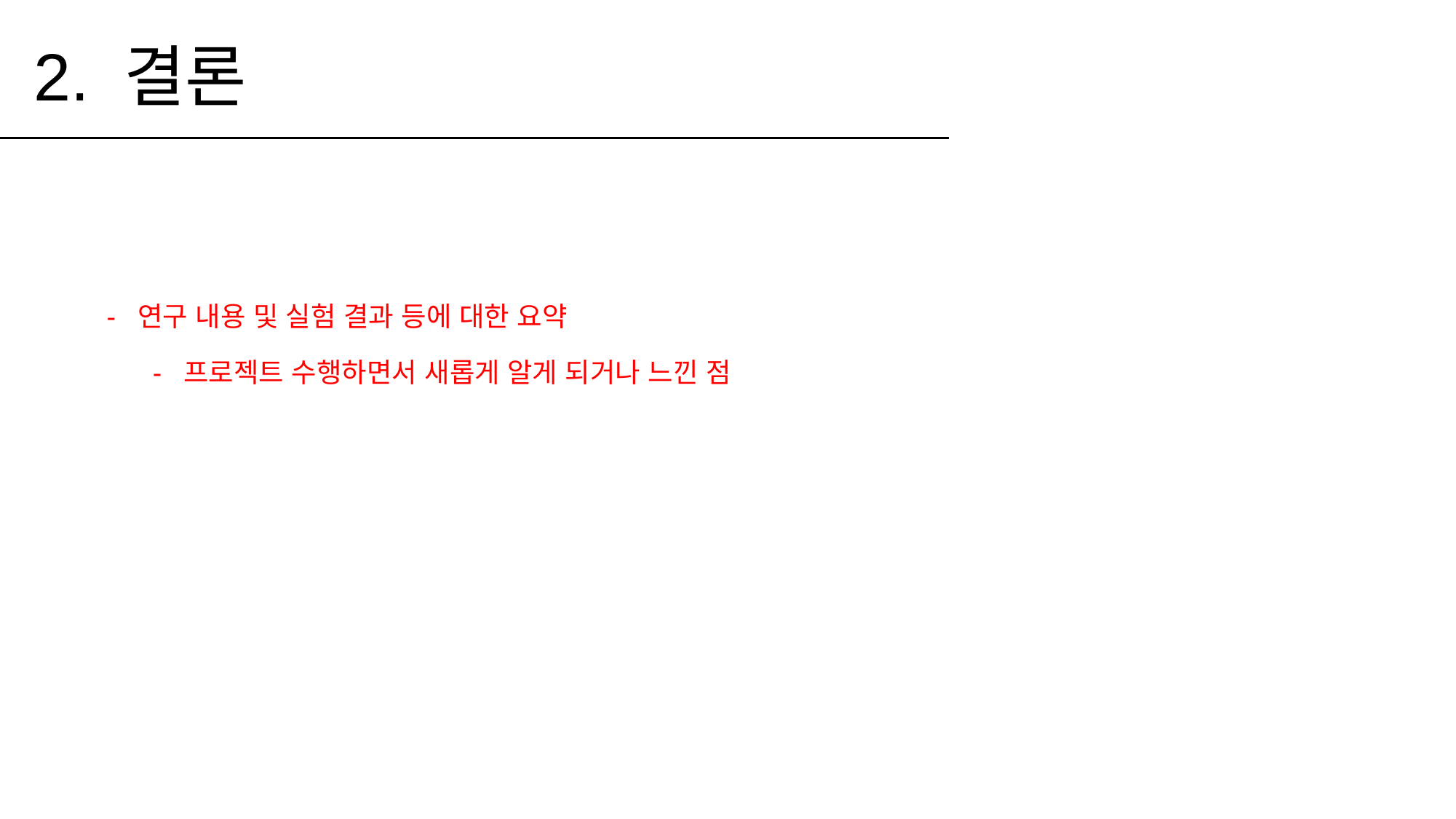

# 2. 결론
 -  연구 내용 및 실험 결과 등에 대한 요약
       -  프로젝트 수행하면서 새롭게 알게 되거나 느낀 점